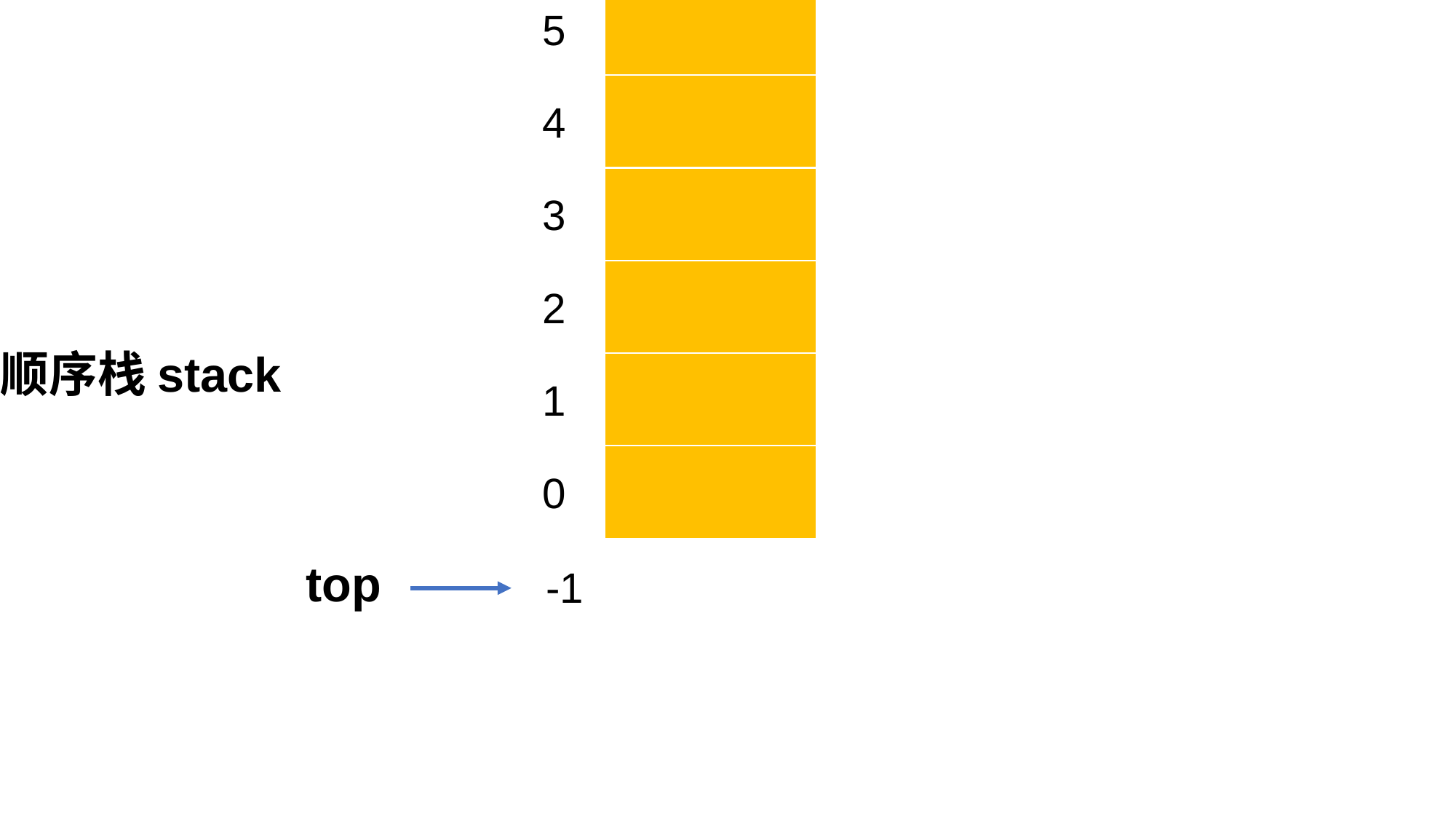

5

4

3

2
顺序栈stack

1

0
top
-1